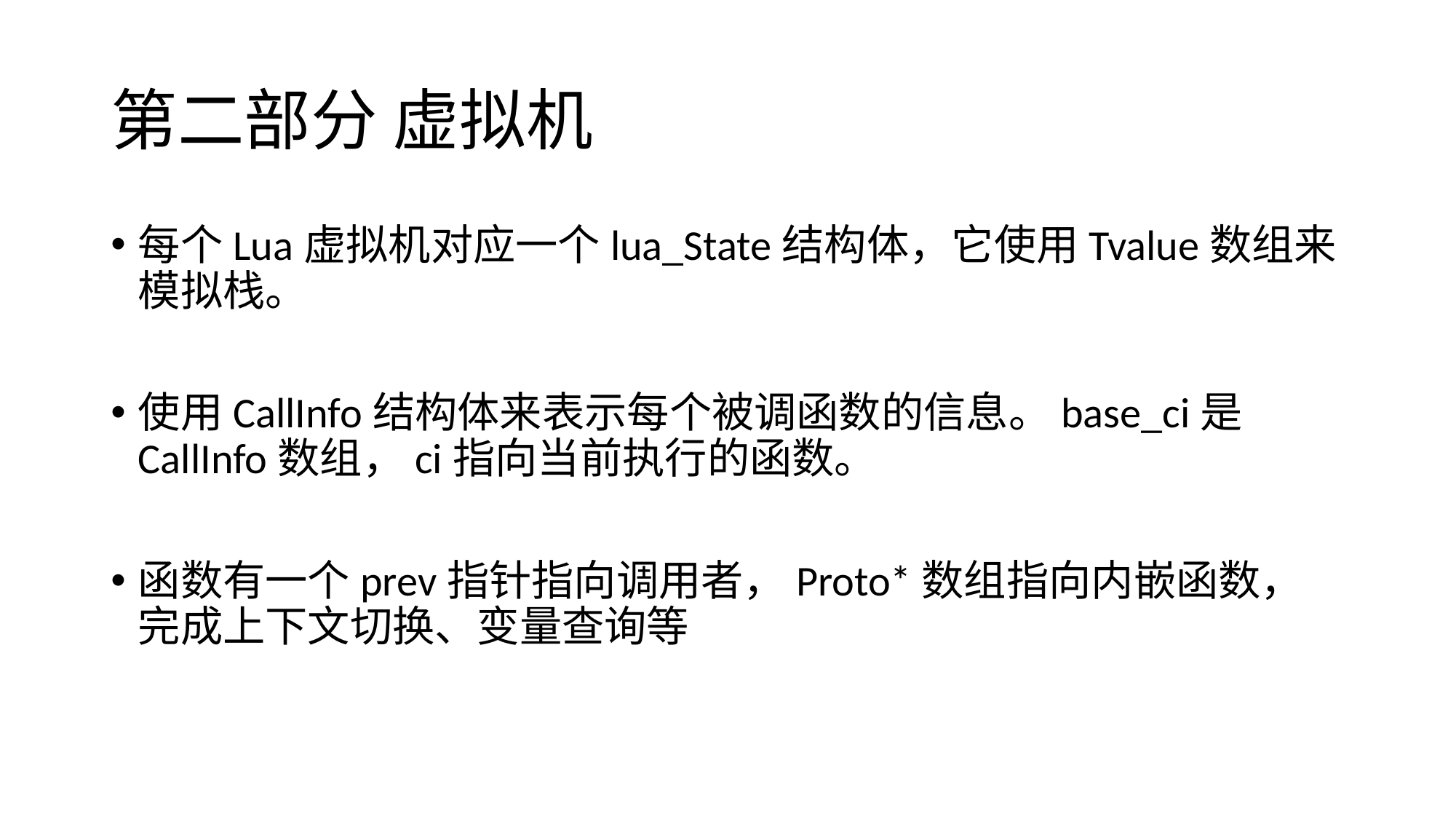

# 第二部分 虚拟机
每个Lua虚拟机对应一个lua_State结构体，它使用Tvalue数组来模拟栈。

使用CallInfo结构体来表示每个被调函数的信息。base_ci是CallInfo数组，ci指向当前执行的函数。

函数有一个prev指针指向调用者，Proto*数组指向内嵌函数，完成上下文切换、变量查询等